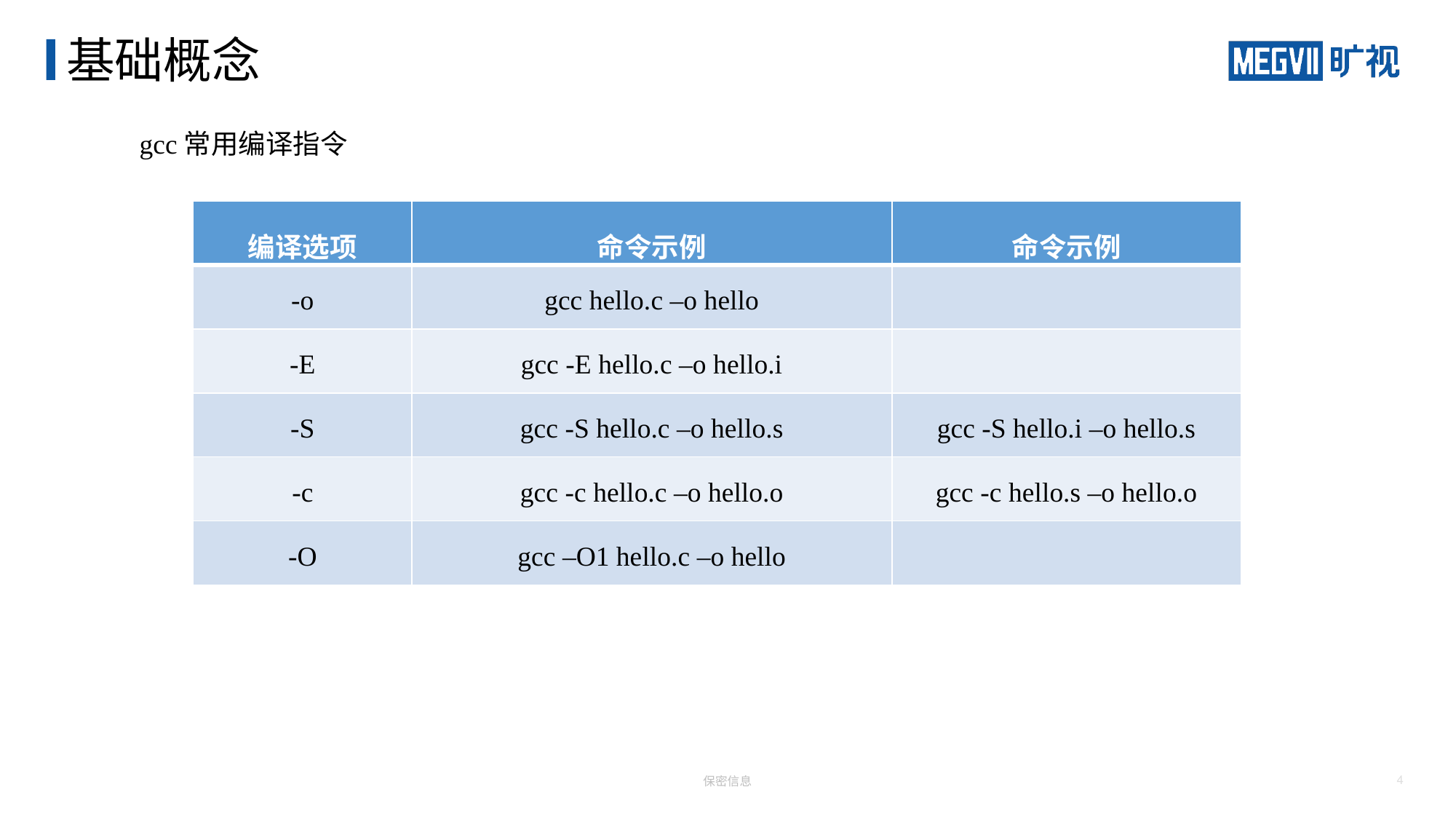

# 基础概念
gcc常用编译指令
| 编译选项 | 命令示例 | 命令示例 |
| --- | --- | --- |
| -o | gcc hello.c –o hello |  |
| -E | gcc -E hello.c –o hello.i |  |
| -S | gcc -S hello.c –o hello.s | gcc -S hello.i –o hello.s |
| -c | gcc -c hello.c –o hello.o | gcc -c hello.s –o hello.o |
| -O | gcc –O1 hello.c –o hello |  |